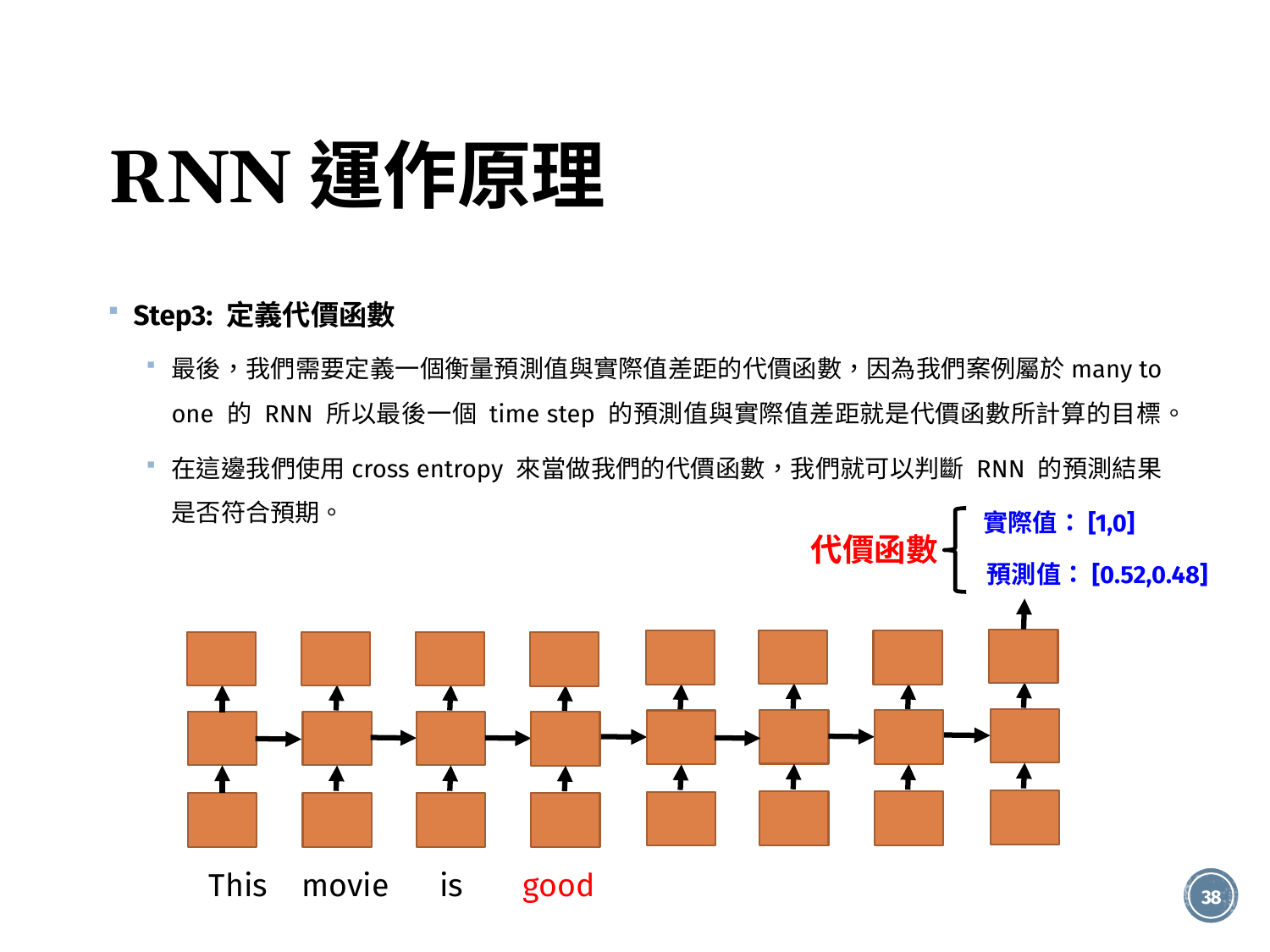

# RNN運作原理
Step3: 定義代價函數
最後，我們需要定義一個衡量預測值與實際值差距的代價函數，因為我們案例屬於many to one 的 RNN 所以最後一個 time step 的預測值與實際值差距就是代價函數所計算的目標。
在這邊我們使用cross entropy 來當做我們的代價函數，我們就可以判斷 RNN 的預測結果是否符合預期。
實際值：[1,0]
預測值：[0.52,0.48]

代價函數

This    movie      is       good
38